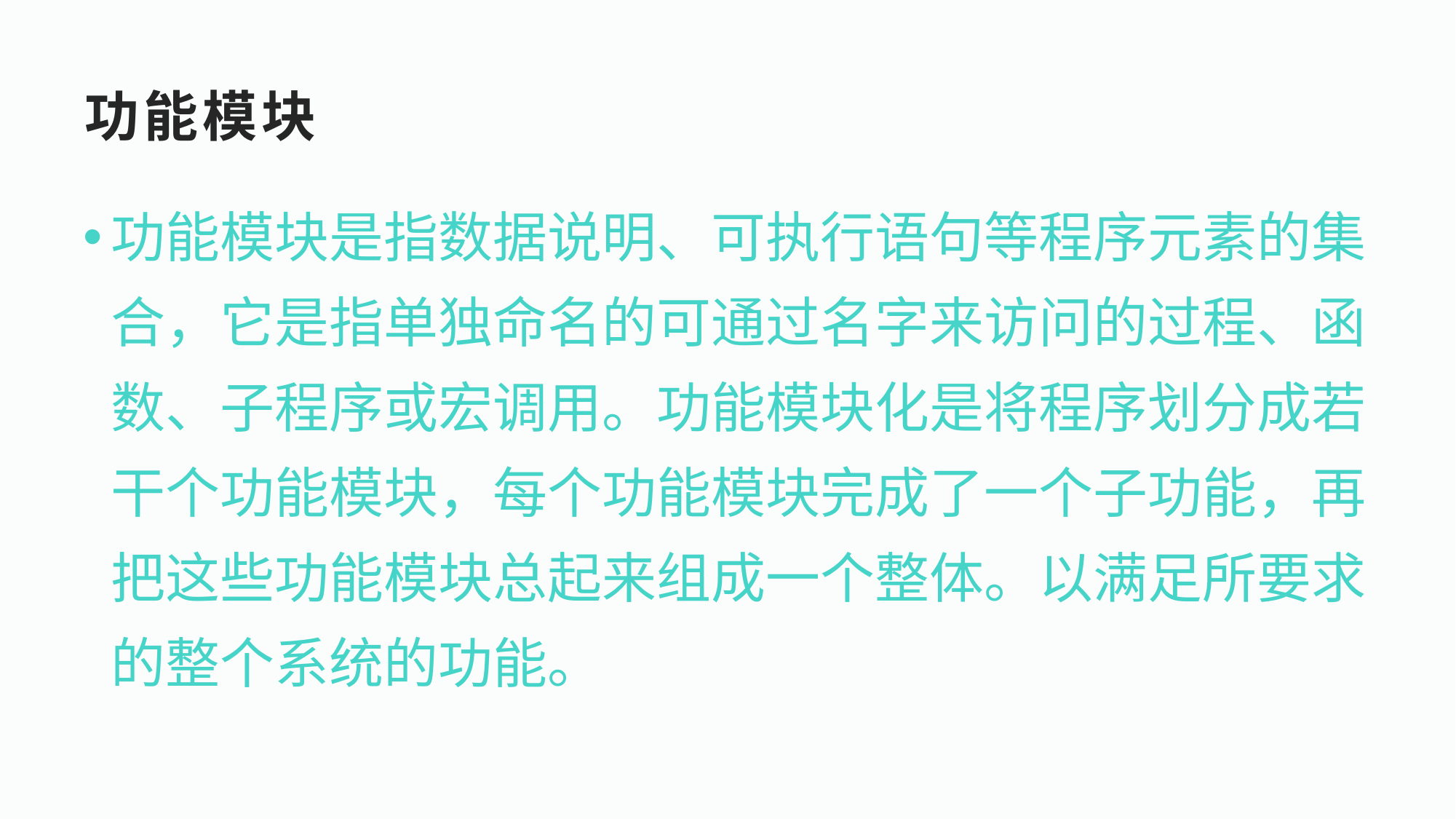

功能模块
功能模块是指数据说明、可执行语句等程序元素的集合，它是指单独命名的可通过名字来访问的过程、函数、子程序或宏调用。功能模块化是将程序划分成若干个功能模块，每个功能模块完成了一个子功能，再把这些功能模块总起来组成一个整体。以满足所要求的整个系统的功能。